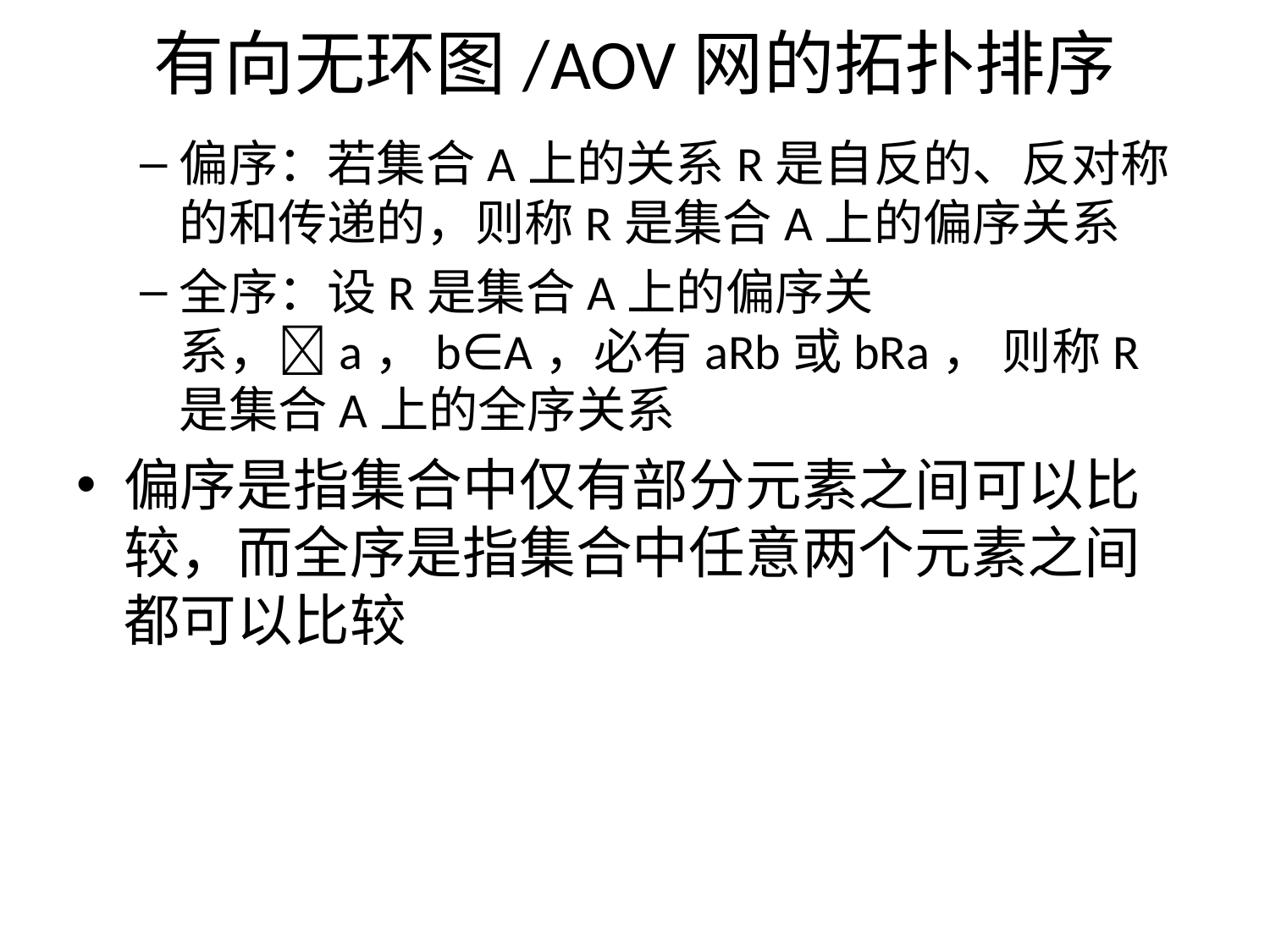

# 有向无环图/AOV网的拓扑排序
偏序：若集合A上的关系R是自反的、反对称的和传递的，则称R是集合A上的偏序关系
全序：设R是集合A上的偏序关系，∀a，b∈A，必有aRb或bRa， 则称R是集合A上的全序关系
偏序是指集合中仅有部分元素之间可以比较，而全序是指集合中任意两个元素之间都可以比较